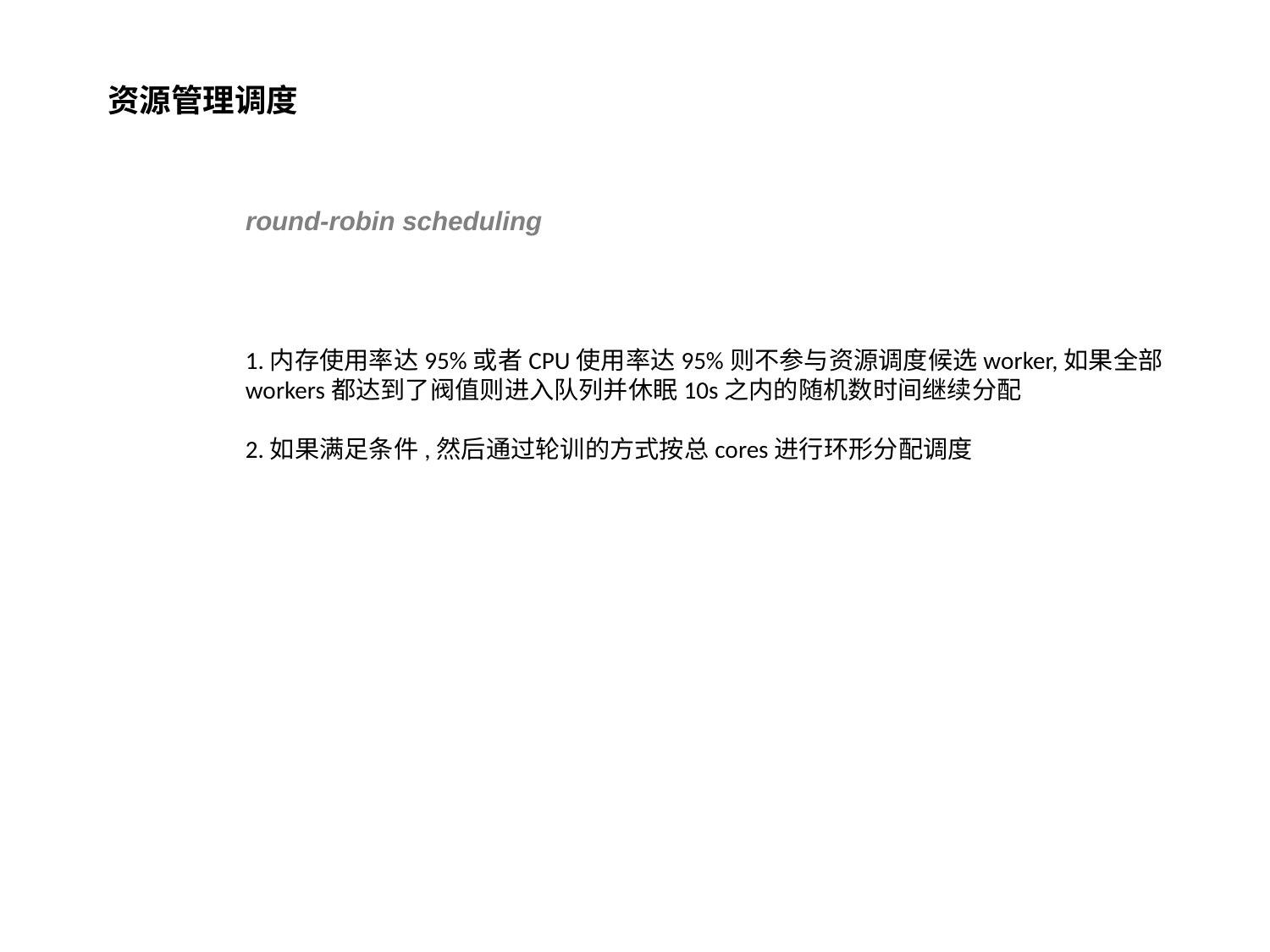

资源管理调度
round-robin scheduling
1.内存使用率达95%或者CPU使用率达95%则不参与资源调度候选worker,如果全部workers都达到了阀值则进入队列并休眠10s之内的随机数时间继续分配

2.如果满足条件,然后通过轮训的方式按总cores进行环形分配调度